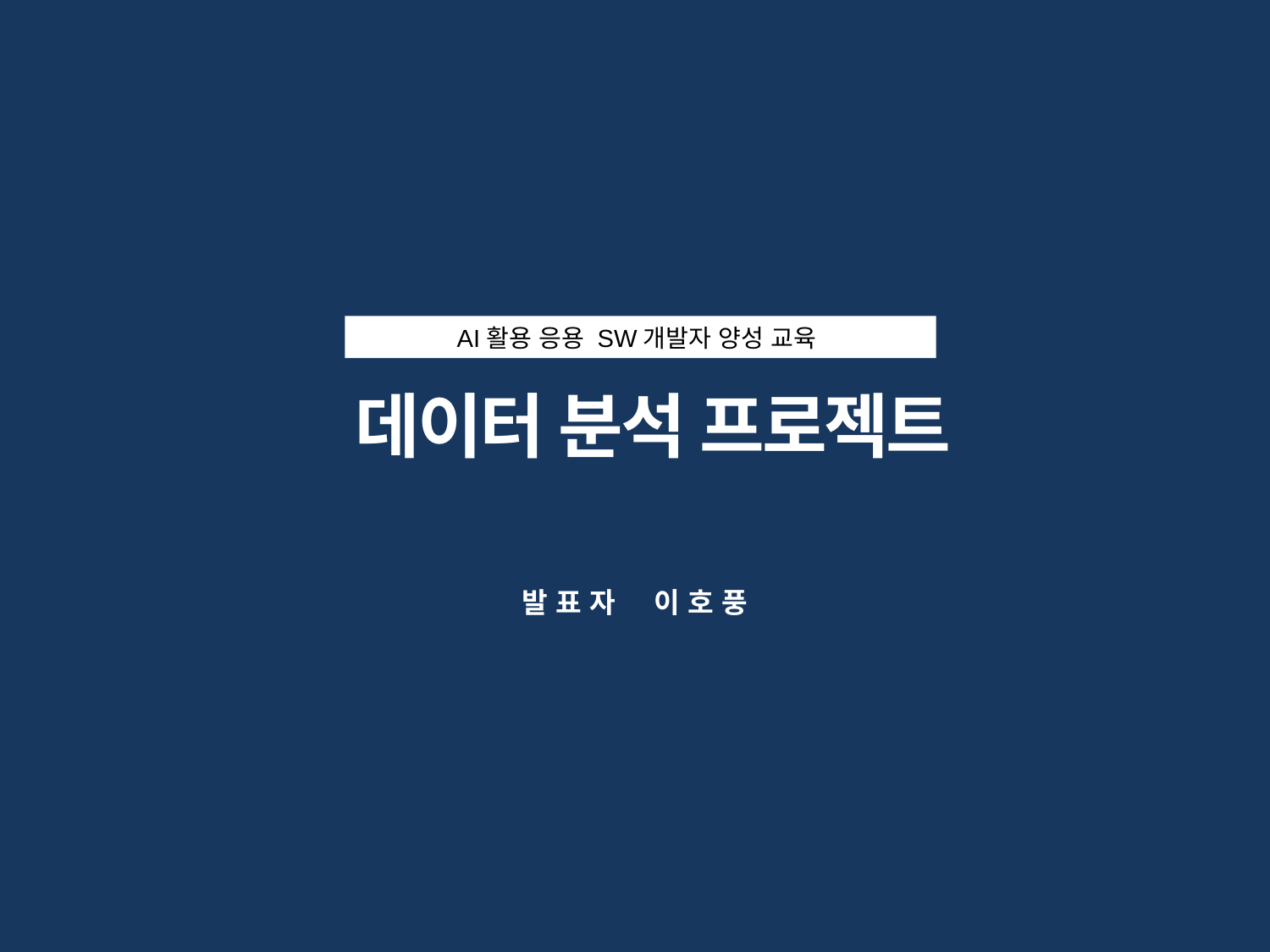

AI활용 응용 SW개발자 양성 교육
 데이터 분석 프로젝트
발 표 자     이 호 풍